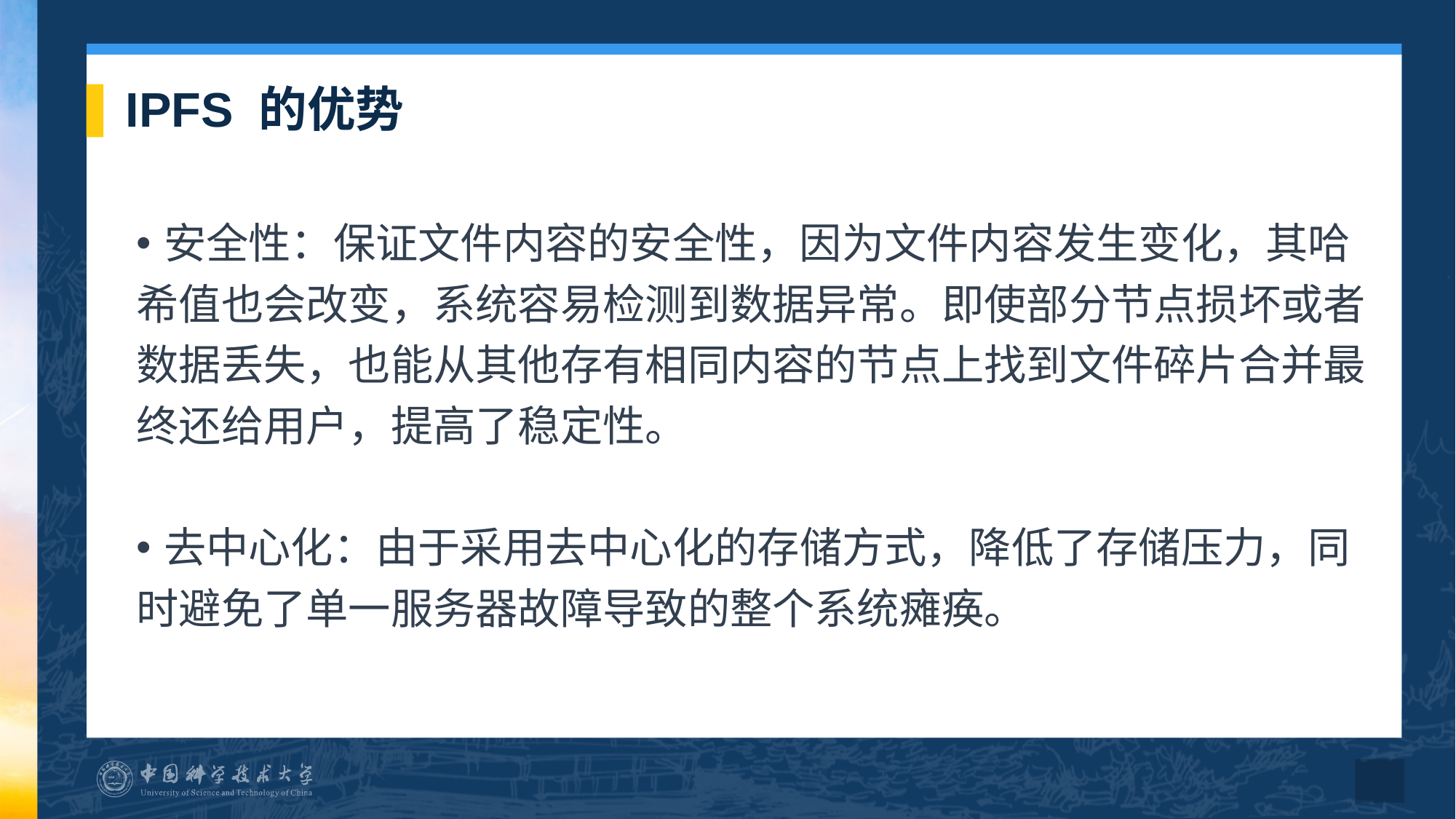

# IPFS 的优势

安全性：保证文件内容的安全性，因为文件内容发生变化，其哈
希值也会改变，系统容易检测到数据异常。即使部分节点损坏或者
数据丢失，也能从其他存有相同内容的节点上找到文件碎片合并最
终还给用户，提高了稳定性。

去中心化：由于采用去中心化的存储方式，降低了存储压力，同
时避免了单一服务器故障导致的整个系统瘫痪。
16